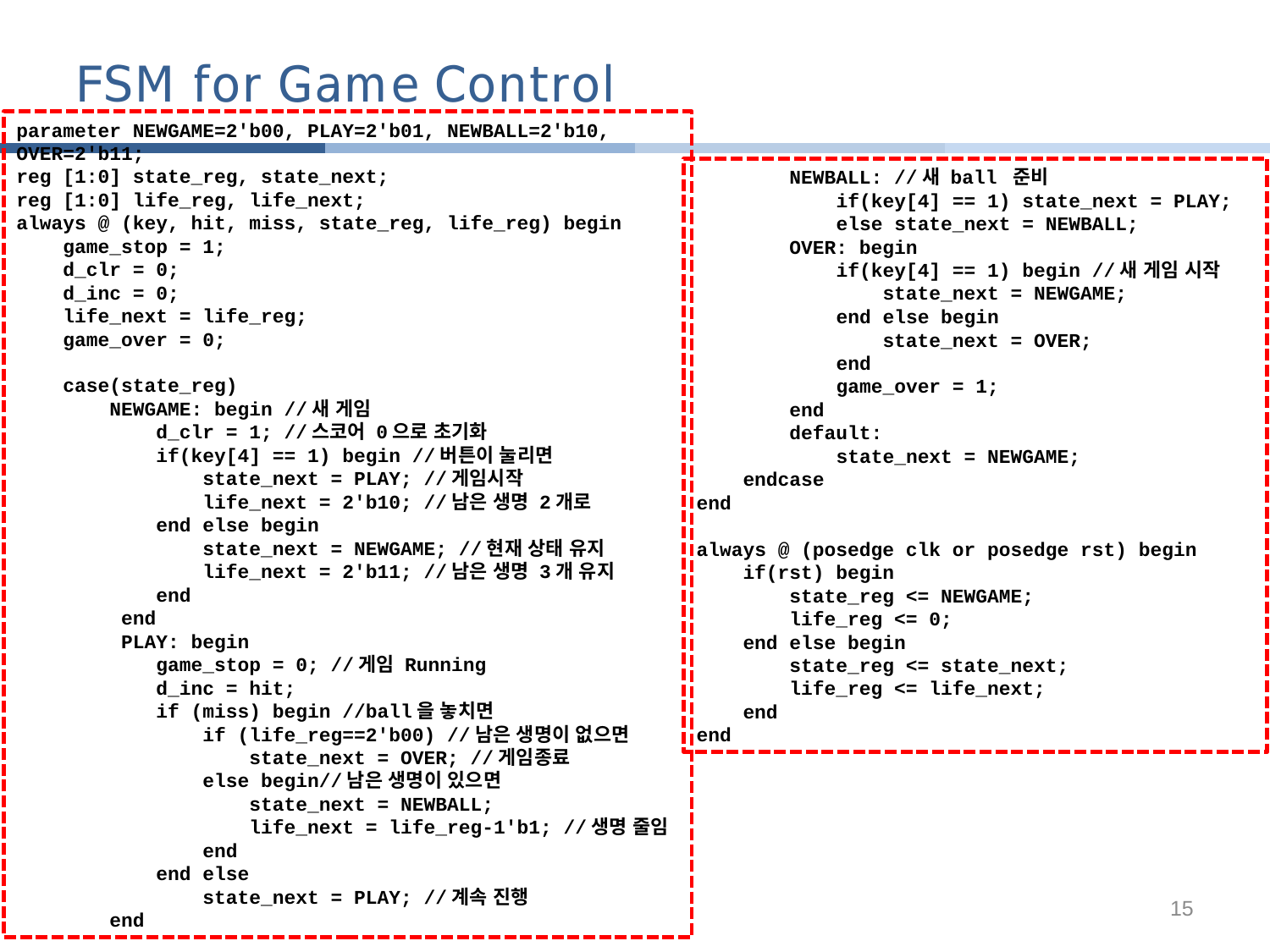

# FSM for Game Control
parameter NEWGAME=2'b00, PLAY=2'b01, NEWBALL=2'b10, OVER=2'b11;
reg [1:0] state_reg, state_next;
reg [1:0] life_reg, life_next;
always @ (key, hit, miss, state_reg, life_reg) begin
    game_stop = 1;
    d_clr = 0;
    d_inc = 0;
    life_next = life_reg;
    game_over = 0;

    case(state_reg)
        NEWGAME: begin //새 게임
            d_clr = 1; //스코어 0으로 초기화
            if(key[4] == 1) begin //버튼이 눌리면
                state_next = PLAY; //게임시작
                life_next = 2'b10; //남은 생명 2개로
            end else begin
                state_next = NEWGAME; //현재 상태 유지
                life_next = 2'b11; //남은 생명 3개 유지
            end
         end
         PLAY: begin
            game_stop = 0; //게임 Running
            d_inc = hit;
            if (miss) begin //ball을 놓치면
                if (life_reg==2'b00) //남은 생명이 없으면
                    state_next = OVER; //게임종료
                else begin//남은 생명이 있으면
                    state_next = NEWBALL;
                    life_next = life_reg-1'b1; //생명 줄임
                end
            end else
                state_next = PLAY; //계속 진행
        end
        NEWBALL: //새 ball 준비
            if(key[4] == 1) state_next = PLAY;
            else state_next = NEWBALL;
        OVER: begin
            if(key[4] == 1) begin //새 게임 시작
                state_next = NEWGAME;
            end else begin
                state_next = OVER;
            end
            game_over = 1;
        end
        default:
            state_next = NEWGAME;
    endcase
end

always @ (posedge clk or posedge rst) begin
    if(rst) begin
        state_reg <= NEWGAME;
        life_reg <= 0;
    end else begin
        state_reg <= state_next;
        life_reg <= life_next;
    end
end
15